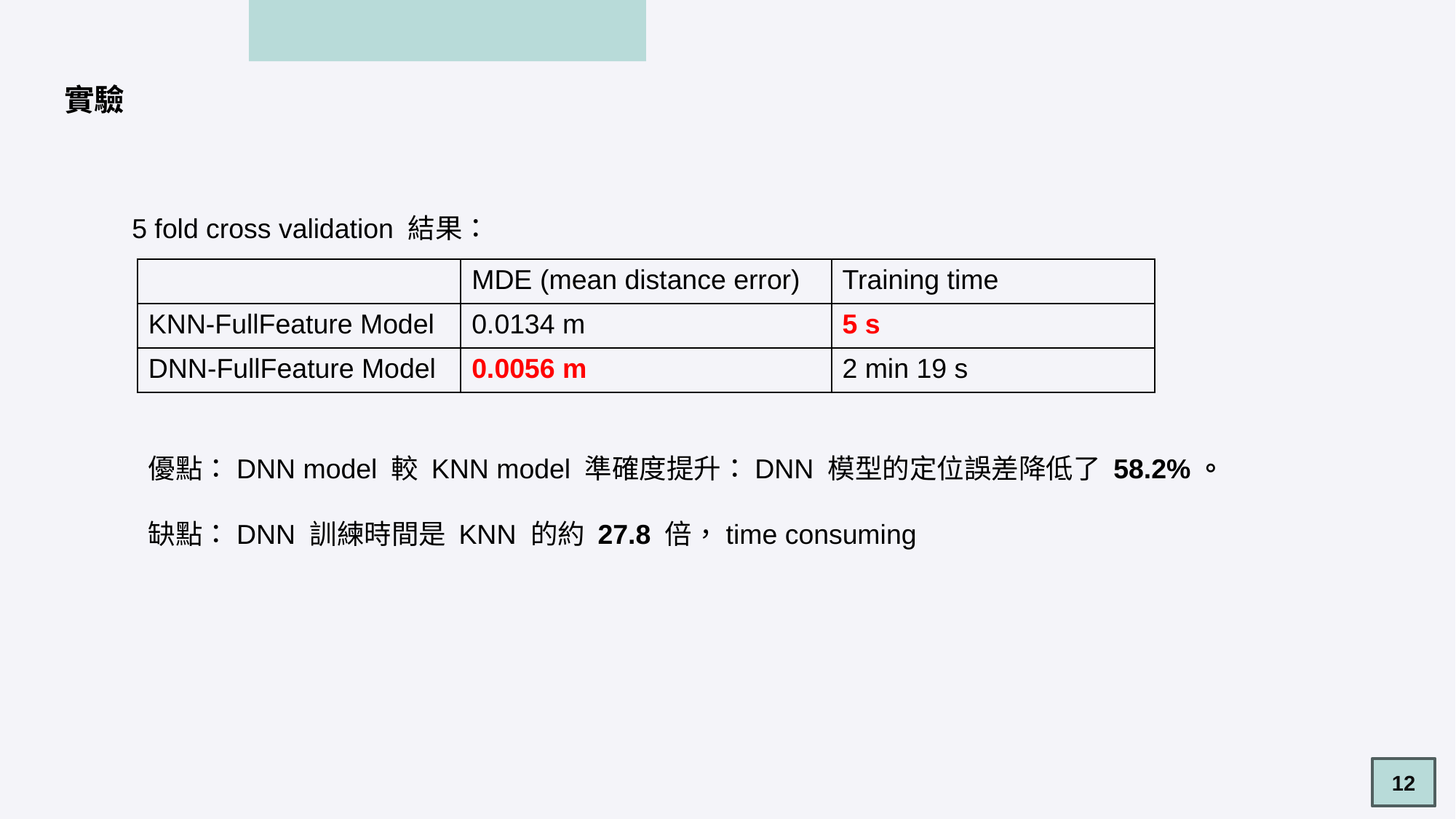

實驗
5 fold cross validation 結果：

|  | MDE (mean distance error) | Training time |
| --- | --- | --- |
| KNN-FullFeature Model | 0.0134 m | 5 s |
| DNN-FullFeature Model | 0.0056 m | 2 min 19 s |
優點：DNN model 較 KNN model 準確度提升：DNN 模型的定位誤差降低了 58.2%。

缺點：DNN 訓練時間是 KNN 的約 27.8 倍，time consuming

12